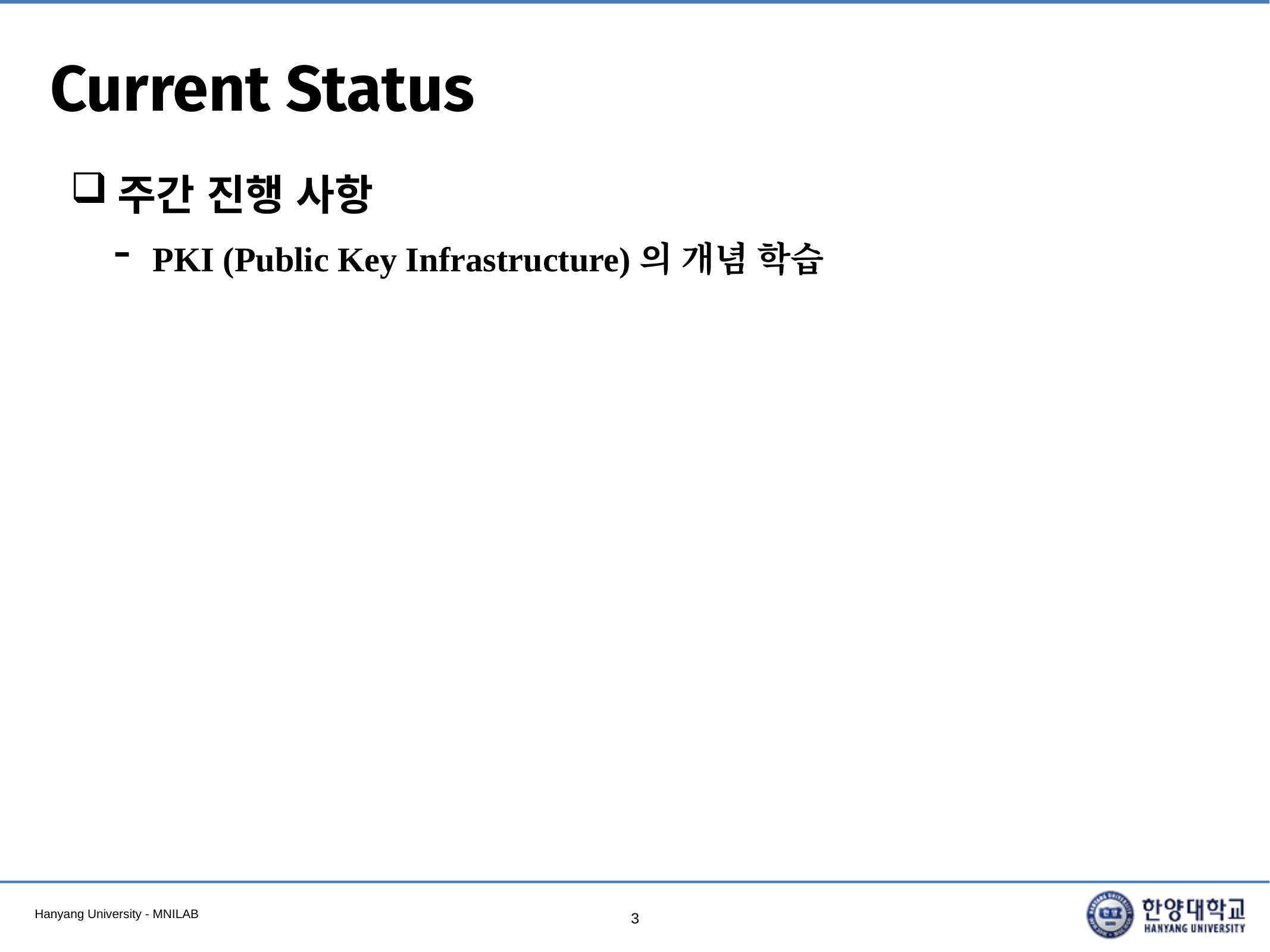

# Current Status
주간 진행 사항
PKI (Public Key Infrastructure)의 개념 학습
3